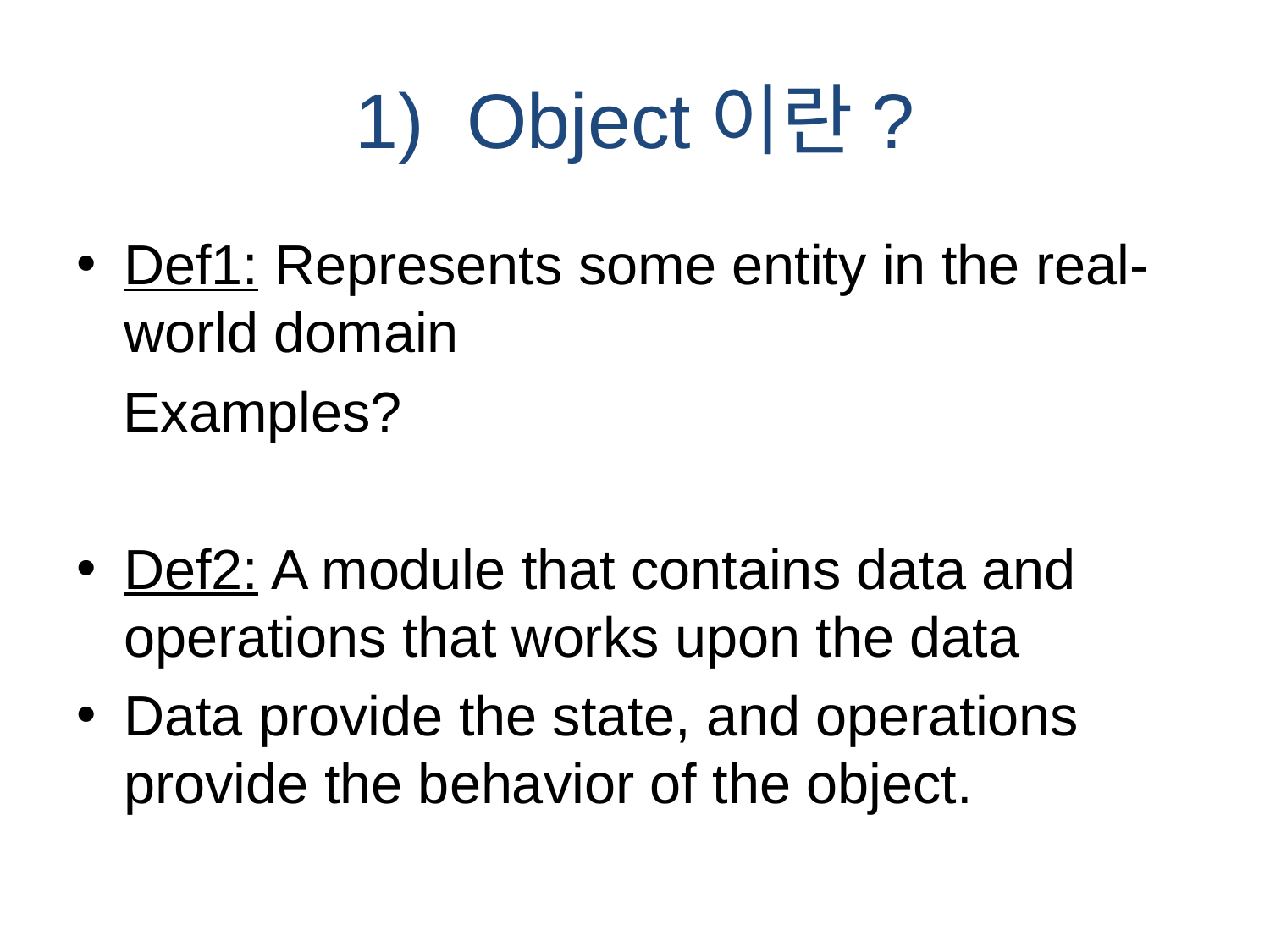

# 1)  Object이란?
Def1: Represents some entity in the real-world domain
   Examples?

Def2: A module that contains data and operations that works upon the data
Data provide the state, and operations provide the behavior of the object.